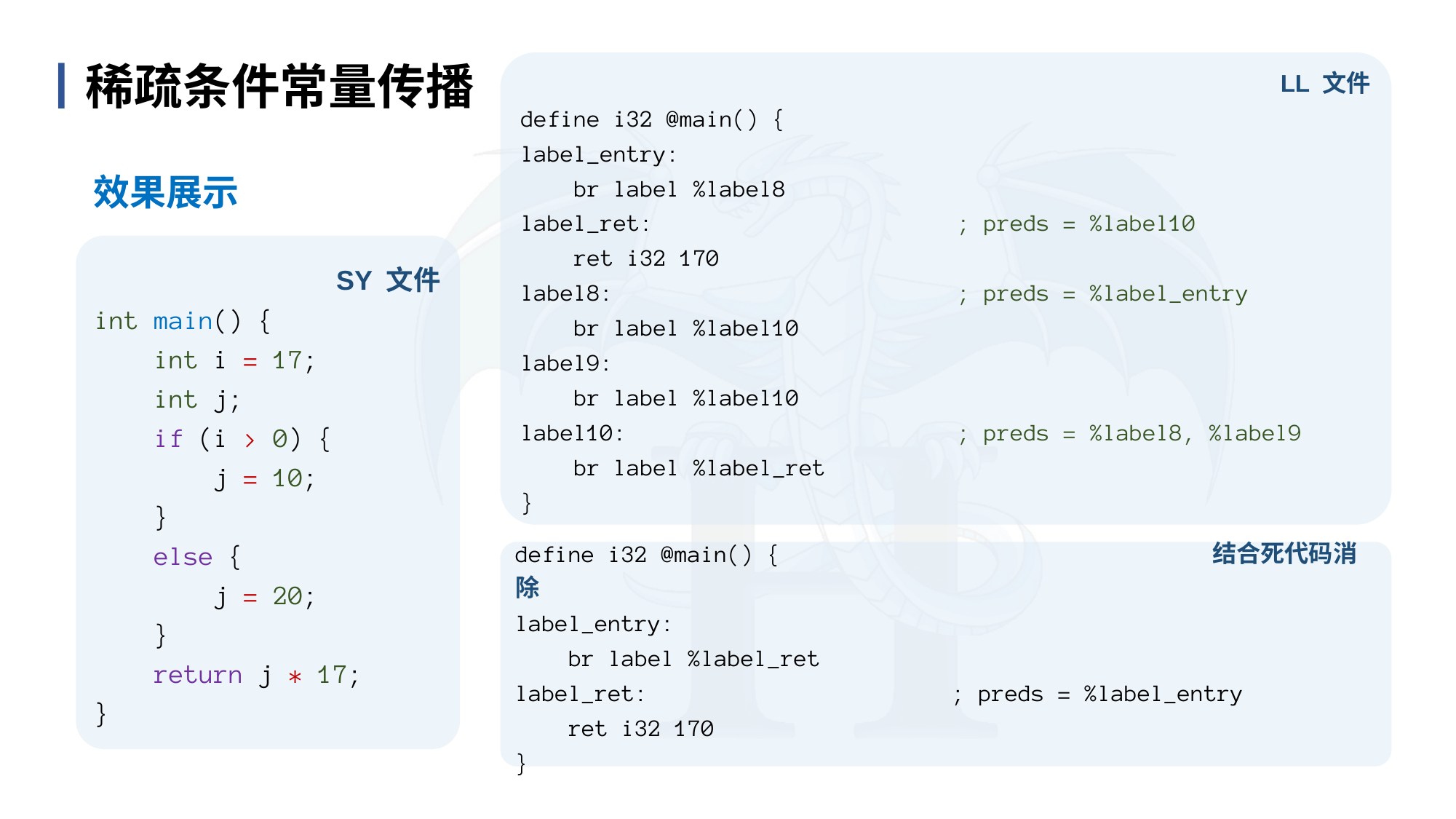

丨稀疏条件常量传播
LL 文件
define i32 @main() {
label_entry:
    br label %label8
label_ret:			; preds = %label10
    ret i32 170
label8:				; preds = %label_entry
    br label %label10
label9:
    br label %label10
label10:				; preds = %label8, %label9
    br label %label_ret
}
目 录
content
效果展示
SY 文件
int main() {
    int i = 17;
    int j;
    if (i > 0) {
        j = 10;
    }
    else {
        j = 20;
    }
    return j * 17;
}
define i32 @main() {                                结合死代码消除
label_entry:
    br label %label_ret
label_ret:			; preds = %label_entry
    ret i32 170
}